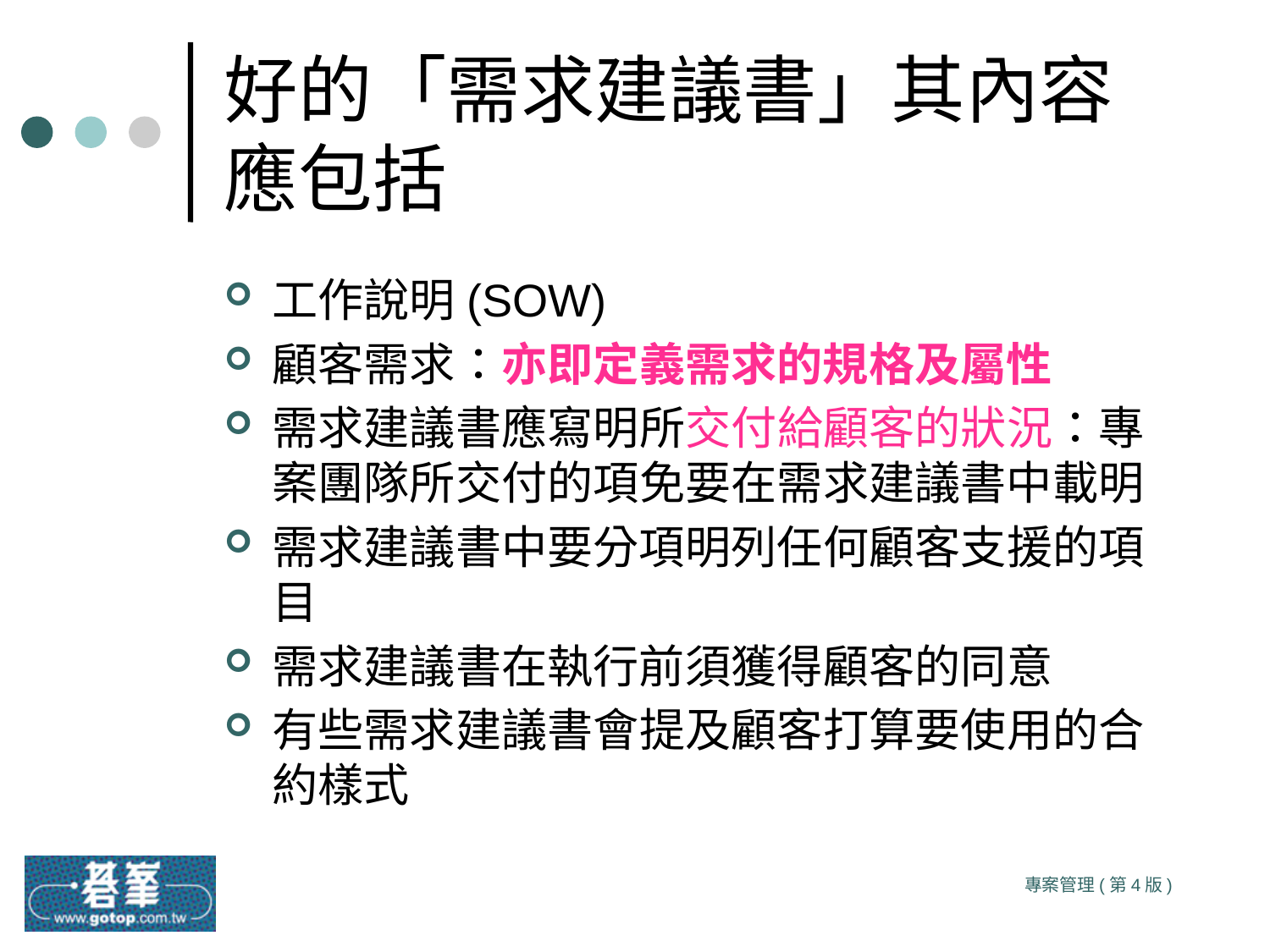

# 好的「需求建議書」其內容應包括
工作說明(SOW)
顧客需求：亦即定義需求的規格及屬性
需求建議書應寫明所交付給顧客的狀況：專案團隊所交付的項免要在需求建議書中載明
需求建議書中要分項明列任何顧客支援的項目
需求建議書在執行前須獲得顧客的同意
有些需求建議書會提及顧客打算要使用的合約樣式
專案管理(第4版)